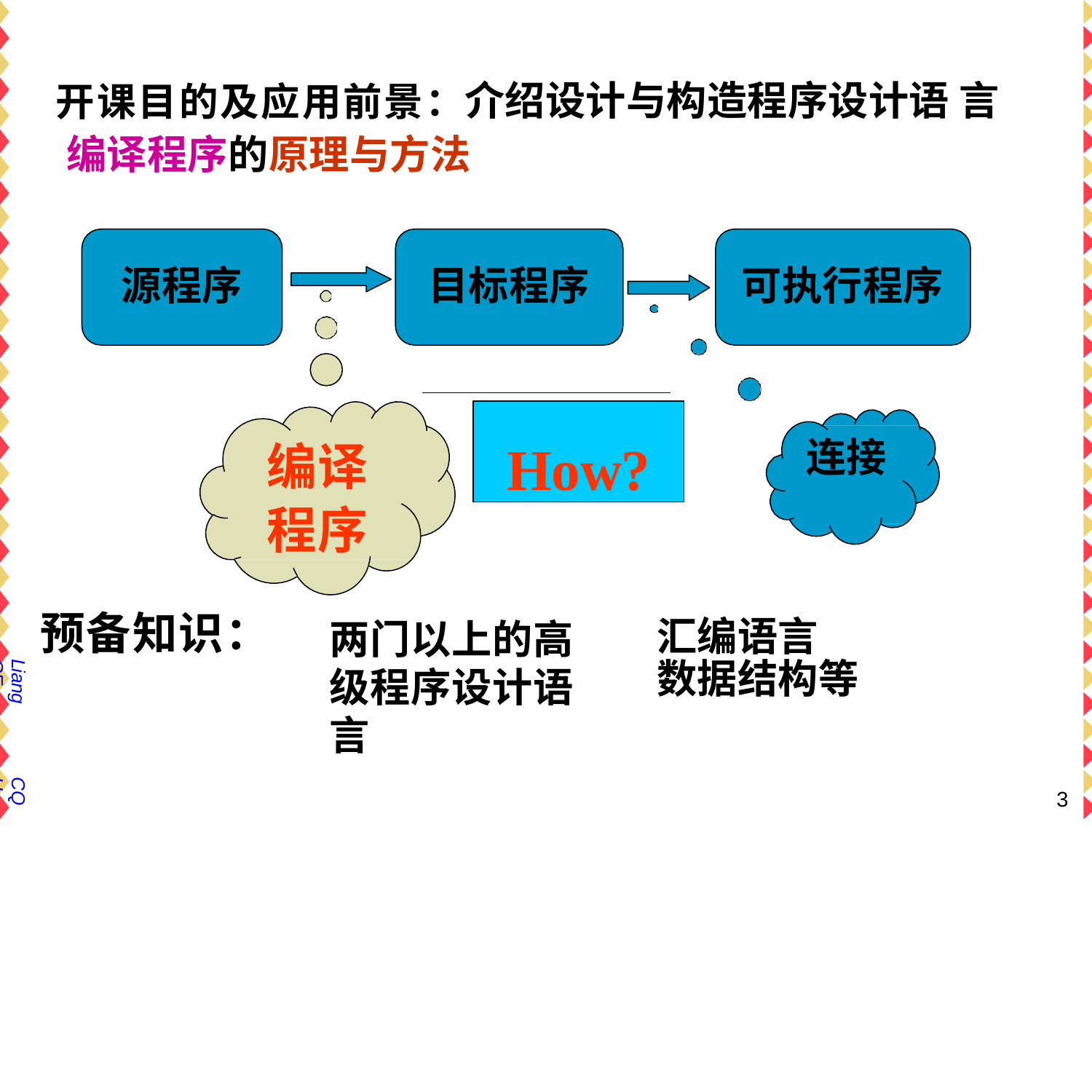

开课目的及应用前景：介绍设计与构造程序设计语 言编译程序的原理与方法

源程序
目标程序
可执行程序

How?

编译 程序
连接

预备知识：
汇编语言 数据结构等
两门以上的高 级程序设计语 言

Liang GE

CQU
3